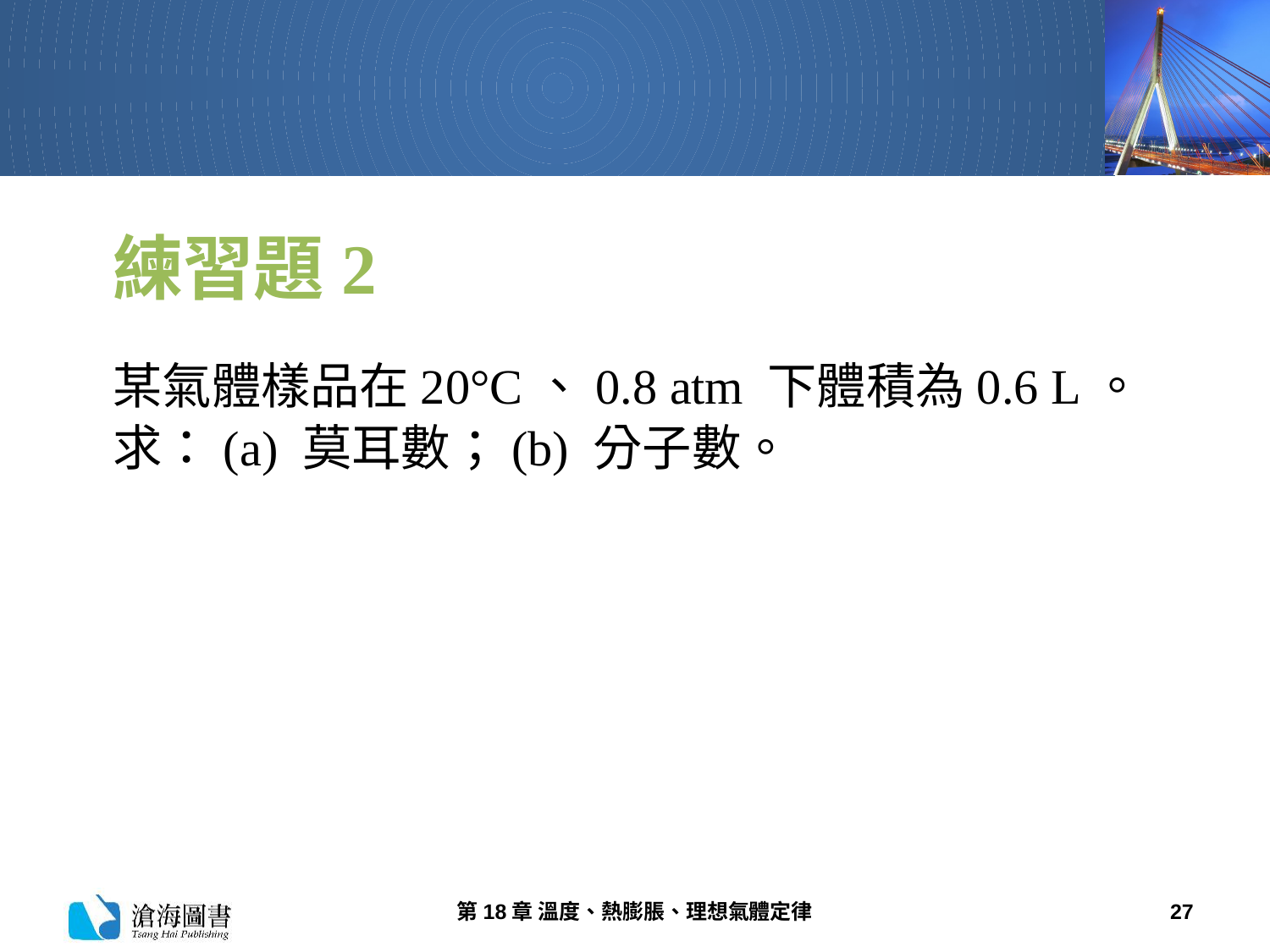

# 練習題2
某氣體樣品在20°C、0.8 atm 下體積為0.6 L。求：(a) 莫耳數；(b) 分子數。
第18章 溫度、熱膨脹、理想氣體定律
27